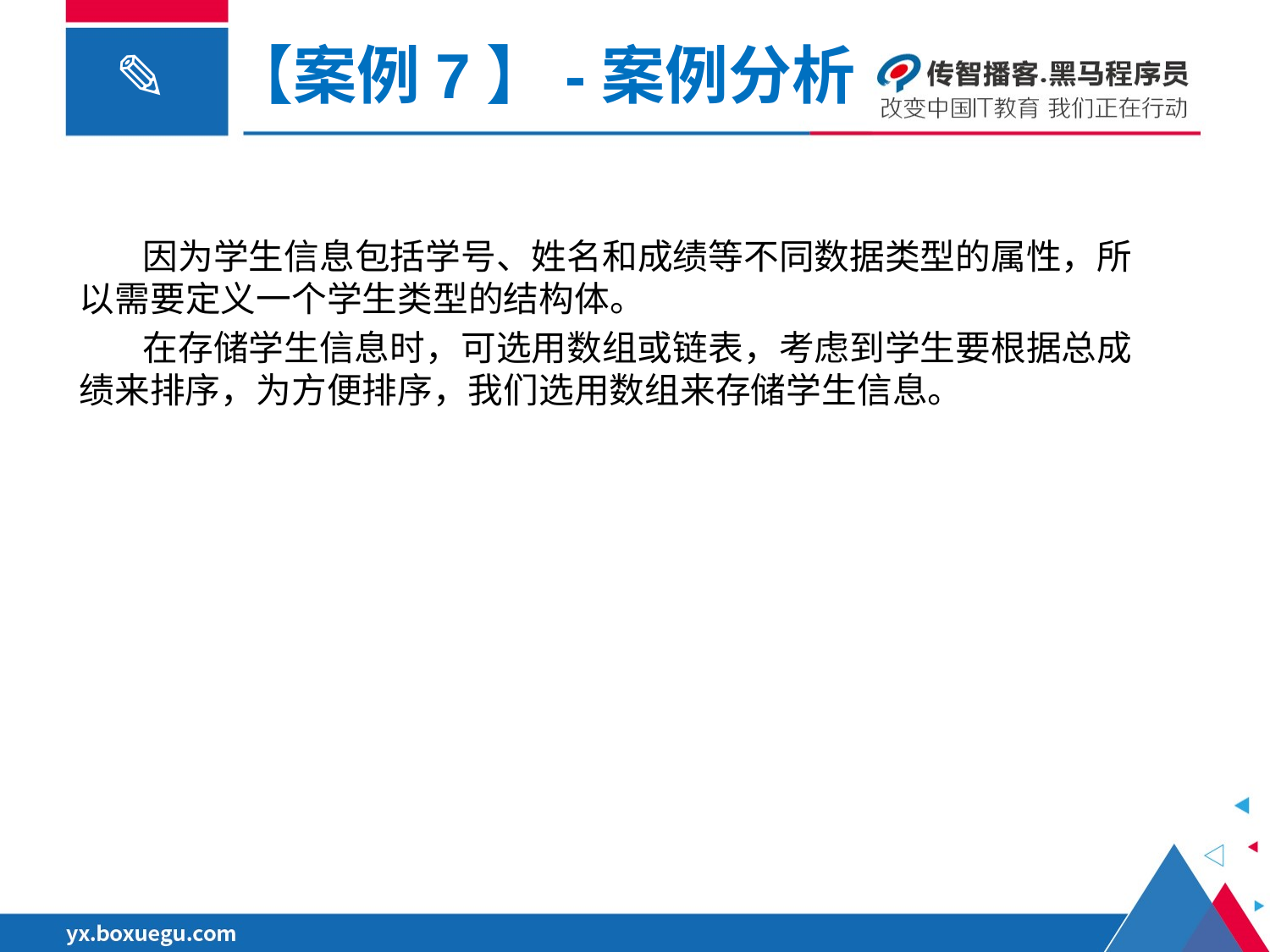

【案例7】-案例分析
       因为学生信息包括学号、姓名和成绩等不同数据类型的属性，所以需要定义一个学生类型的结构体。
       在存储学生信息时，可选用数组或链表，考虑到学生要根据总成绩来排序，为方便排序，我们选用数组来存储学生信息。